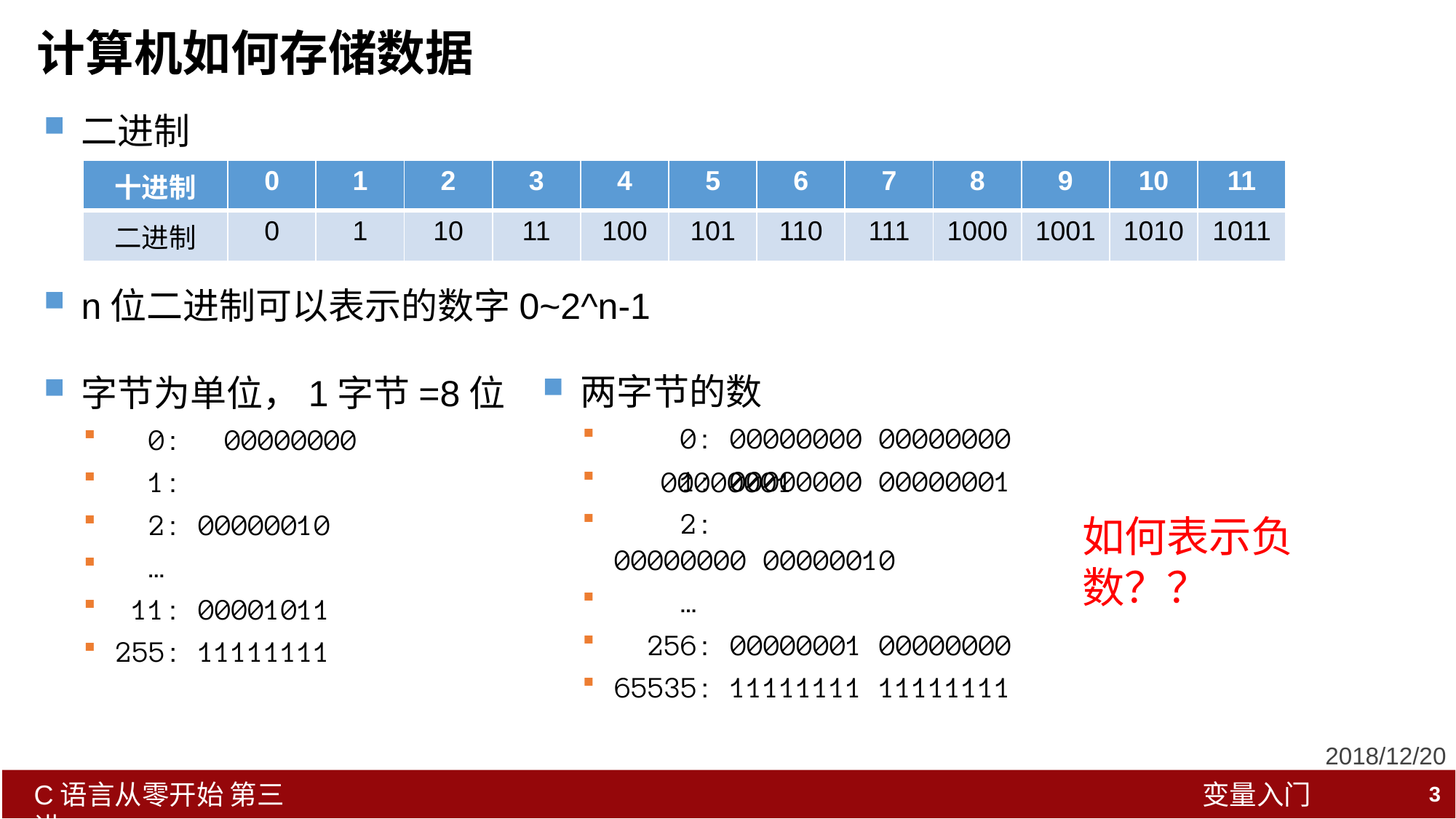

# 计算机如何存储数据
二进制

n位二进制可以表示的数字0~2^n-1

字节为单位，1字节=8位
  0: 	00000000
  1: 					00000001
  2: 00000010
  …
 11: 00001011
255: 11111111

| 十进制 | 0 | 1 | 2 | 3 | 4 | 5 | 6 | 7 | 8 | 9 | 10 | 11 |
| --- | --- | --- | --- | --- | --- | --- | --- | --- | --- | --- | --- | --- |
| 二进制 | 0 | 1 | 10 | 11 | 100 | 101 | 110 | 111 | 1000 | 1001 | 1010 | 1011 |
两字节的数
    0: 00000000 00000000
    1: 00000000 00000001
    2: 		00000000 00000010
    …
  256: 00000001 00000000
65535: 11111111 11111111
如何表示负数？？
2018/12/20
3